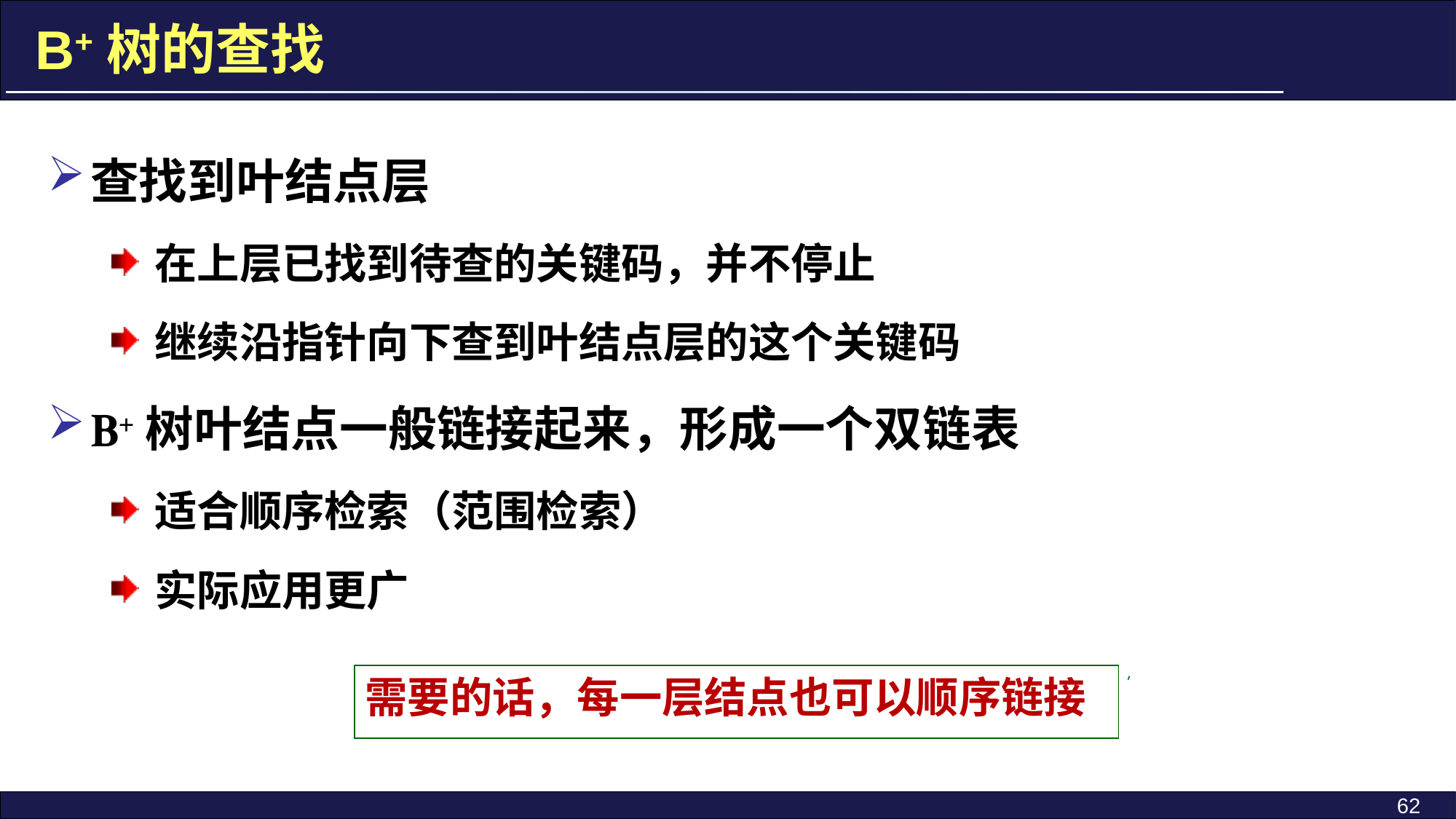

B+树的查找
查找到叶结点层
在上层已找到待查的关键码，并不停止
继续沿指针向下查到叶结点层的这个关键码
B+树叶结点一般链接起来，形成一个双链表
适合顺序检索（范围检索）
实际应用更广
需要的话，每一层结点也可以顺序链接
62